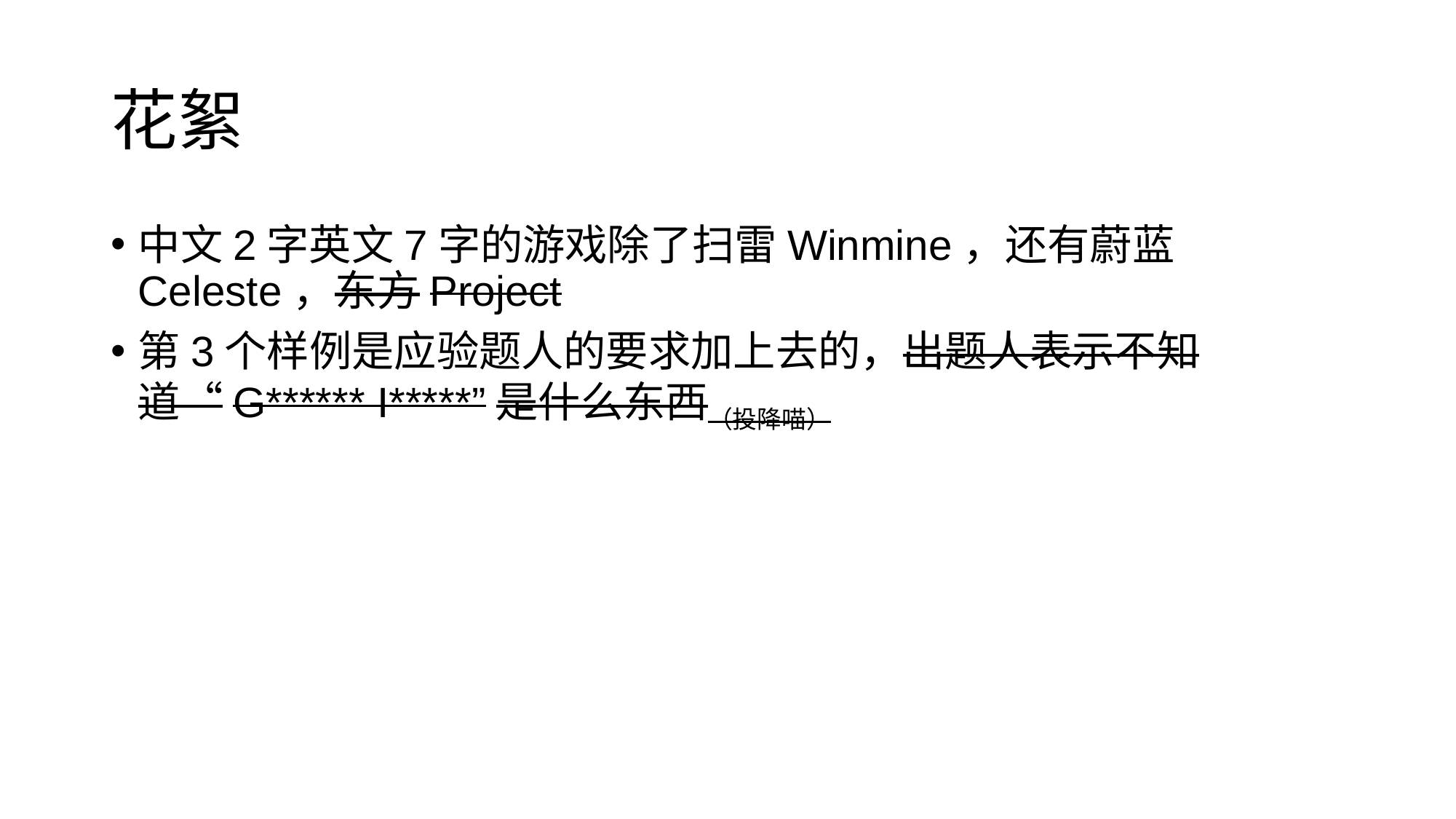

# 花絮
中文2字英文7字的游戏除了扫雷Winmine，还有蔚蓝Celeste，东方Project
第3个样例是应验题人的要求加上去的，出题人表示不知道“G****** I*****”是什么东西（投降喵）